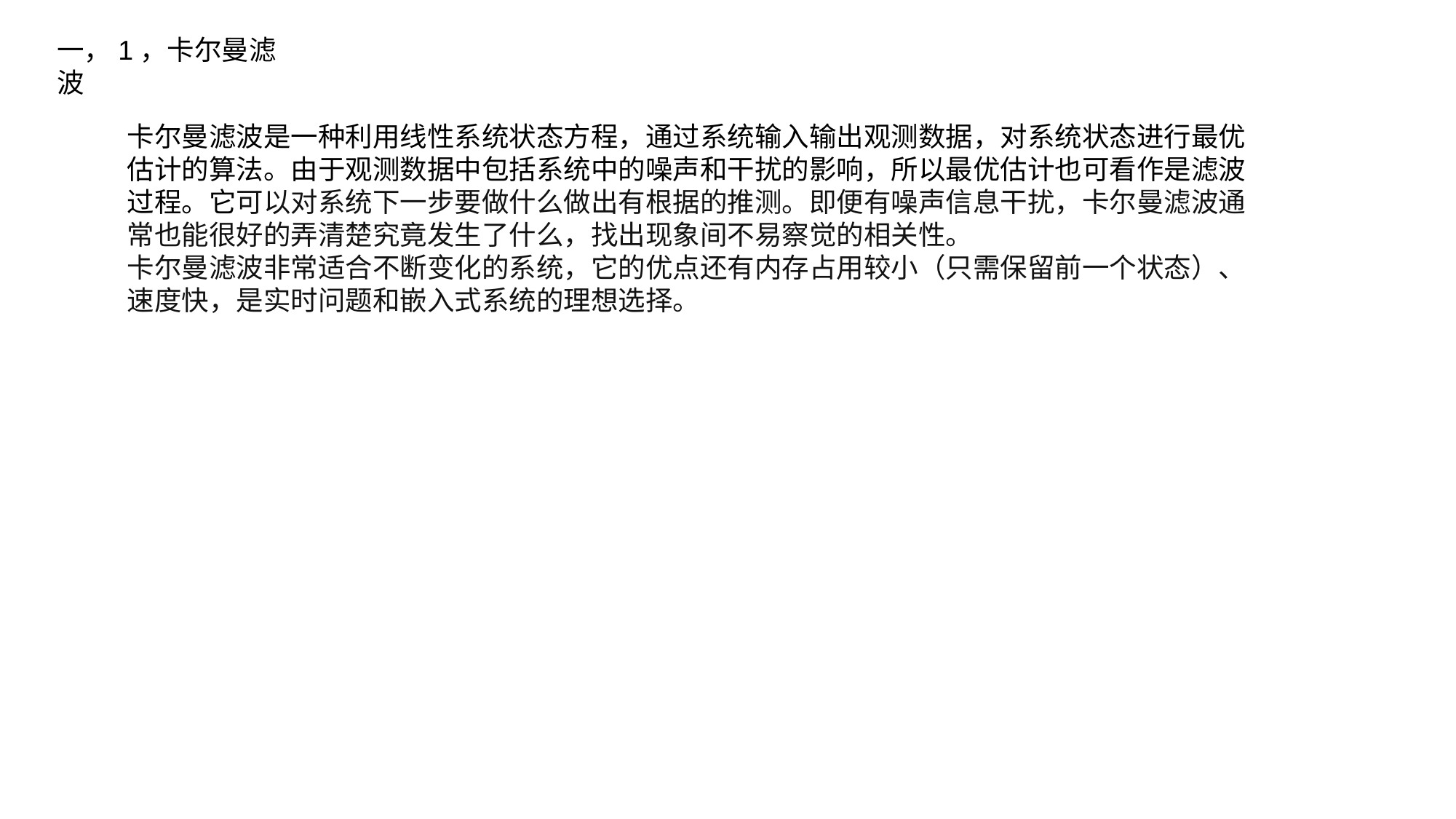

一，1，卡尔曼滤波
卡尔曼滤波是一种利用线性系统状态方程，通过系统输入输出观测数据，对系统状态进行最优估计的算法。由于观测数据中包括系统中的噪声和干扰的影响，所以最优估计也可看作是滤波过程。它可以对系统下一步要做什么做出有根据的推测。即便有噪声信息干扰，卡尔曼滤波通常也能很好的弄清楚究竟发生了什么，找出现象间不易察觉的相关性。
卡尔曼滤波非常适合不断变化的系统，它的优点还有内存占用较小（只需保留前一个状态）、速度快，是实时问题和嵌入式系统的理想选择。